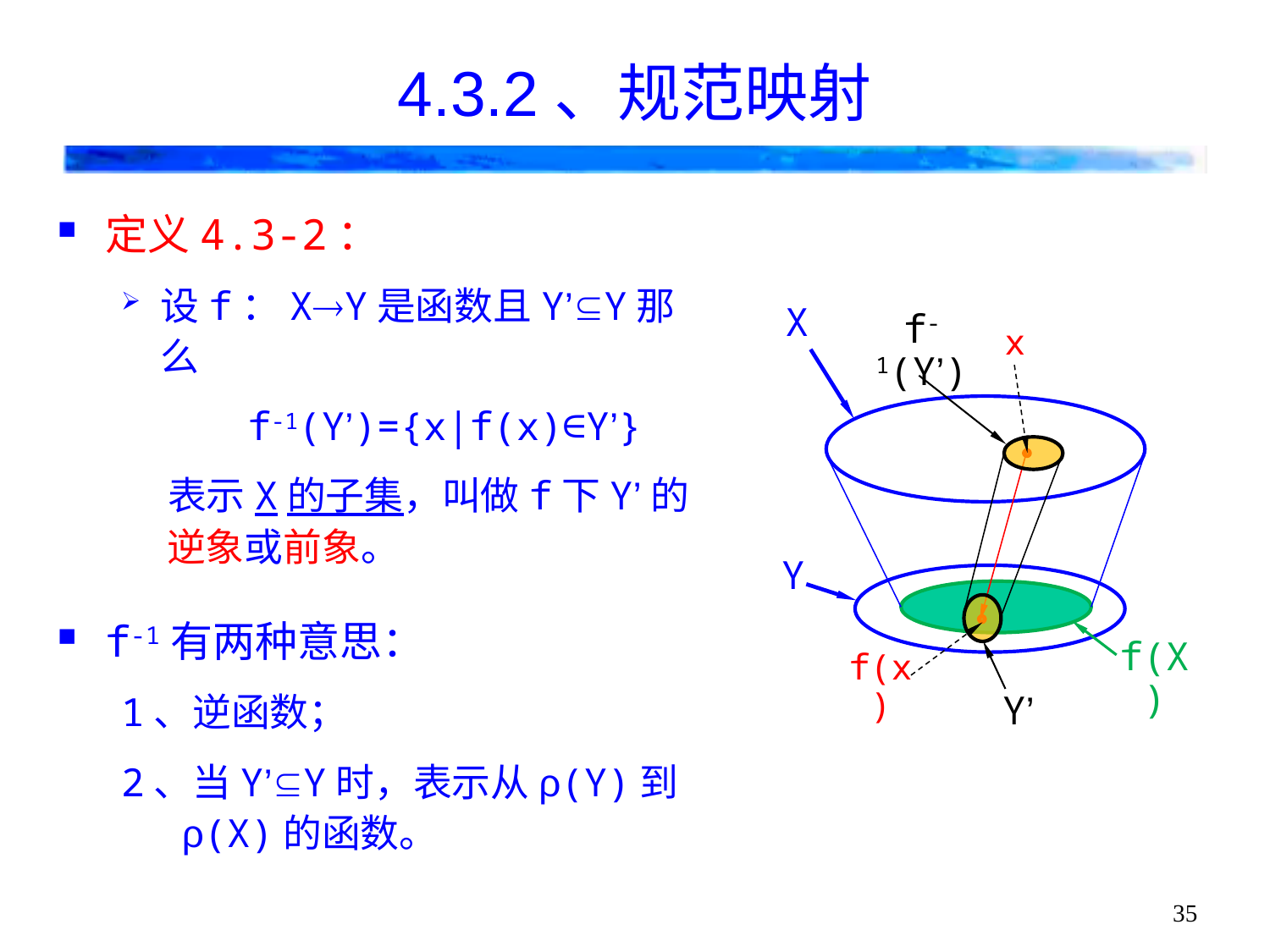

# 4.3.2、规范映射
定义4.3-2：
设f：X→Y是函数且Y’⊆Y那么
f-1(Y’)={x|f(x)∈Y’}
表示X的子集，叫做f下Y’的逆象或前象。
f-1有两种意思：
1、逆函数；
2、当Y’⊆Y时，表示从ρ(Y)到ρ(X)的函数。
X

Y

f(X)
x
f-1(Y’)

f(x)
Y’

35